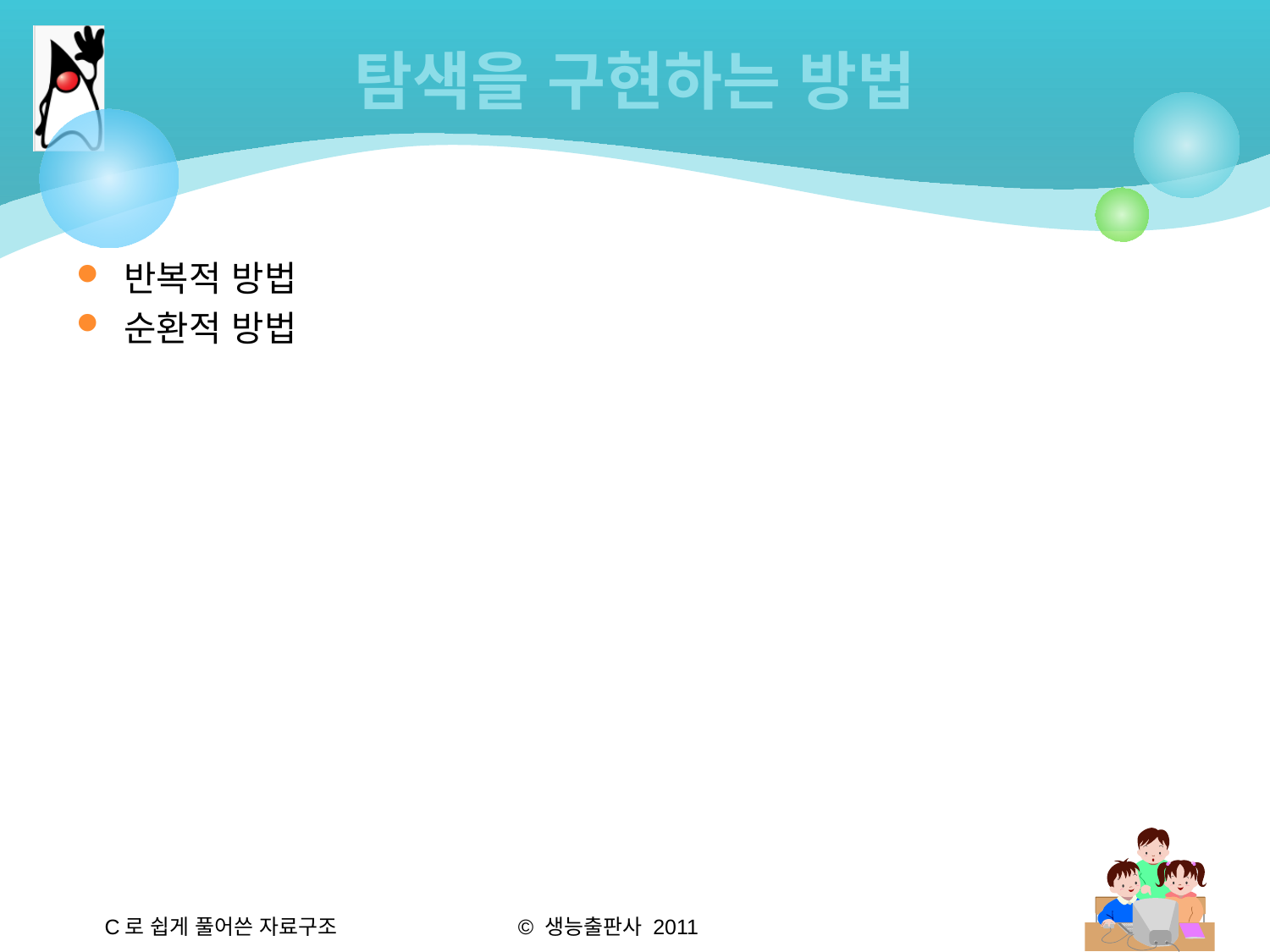

# 탐색을 구현하는 방법

반복적 방법
순환적 방법